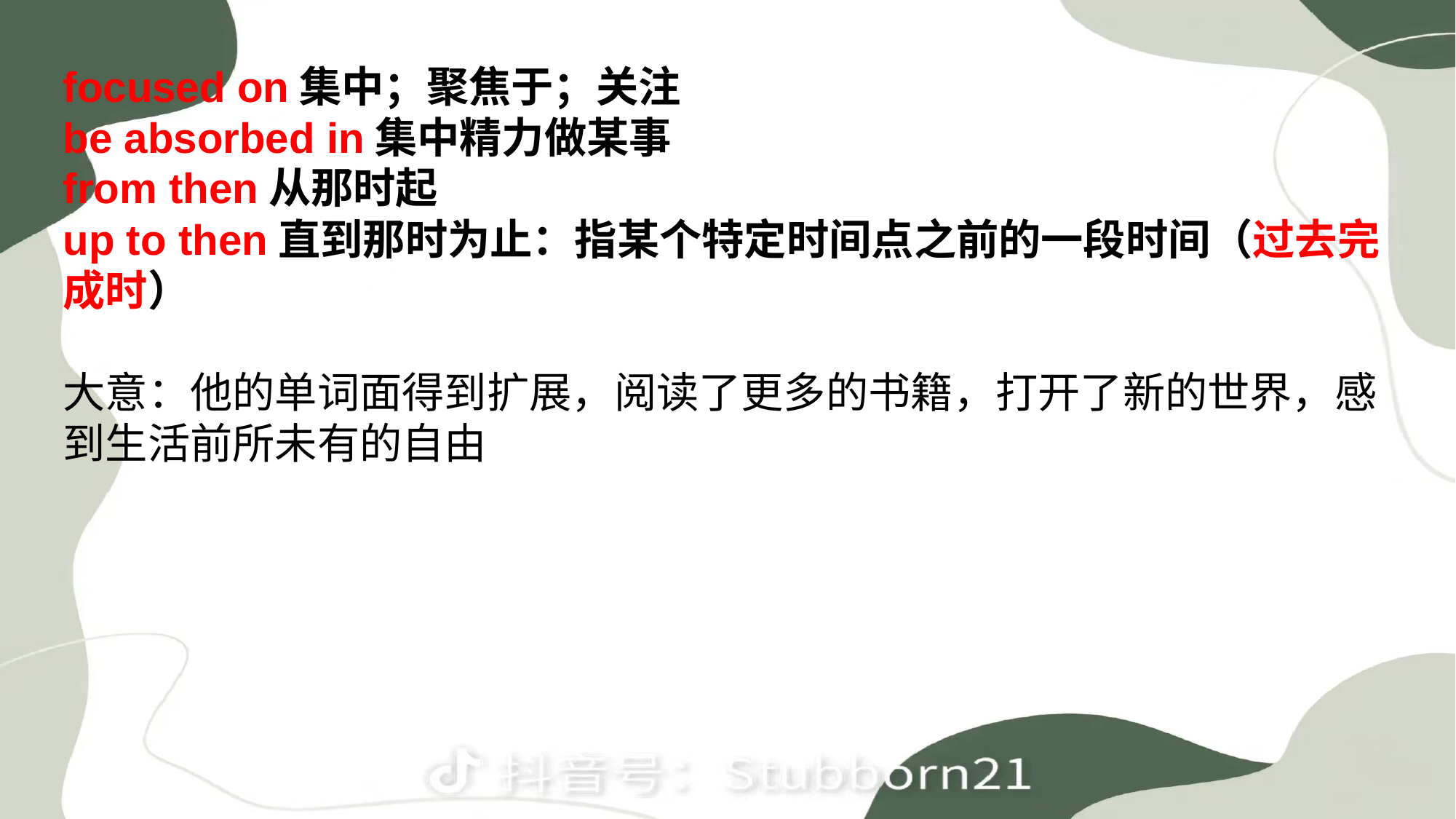

focused on集中；聚焦于；关注
be absorbed in集中精力做某事
from then从那时起
up to then直到那时为止：指某个特定时间点之前的一段时间（过去完成时）

大意：他的单词面得到扩展，阅读了更多的书籍，打开了新的世界，感到生活前所未有的自由